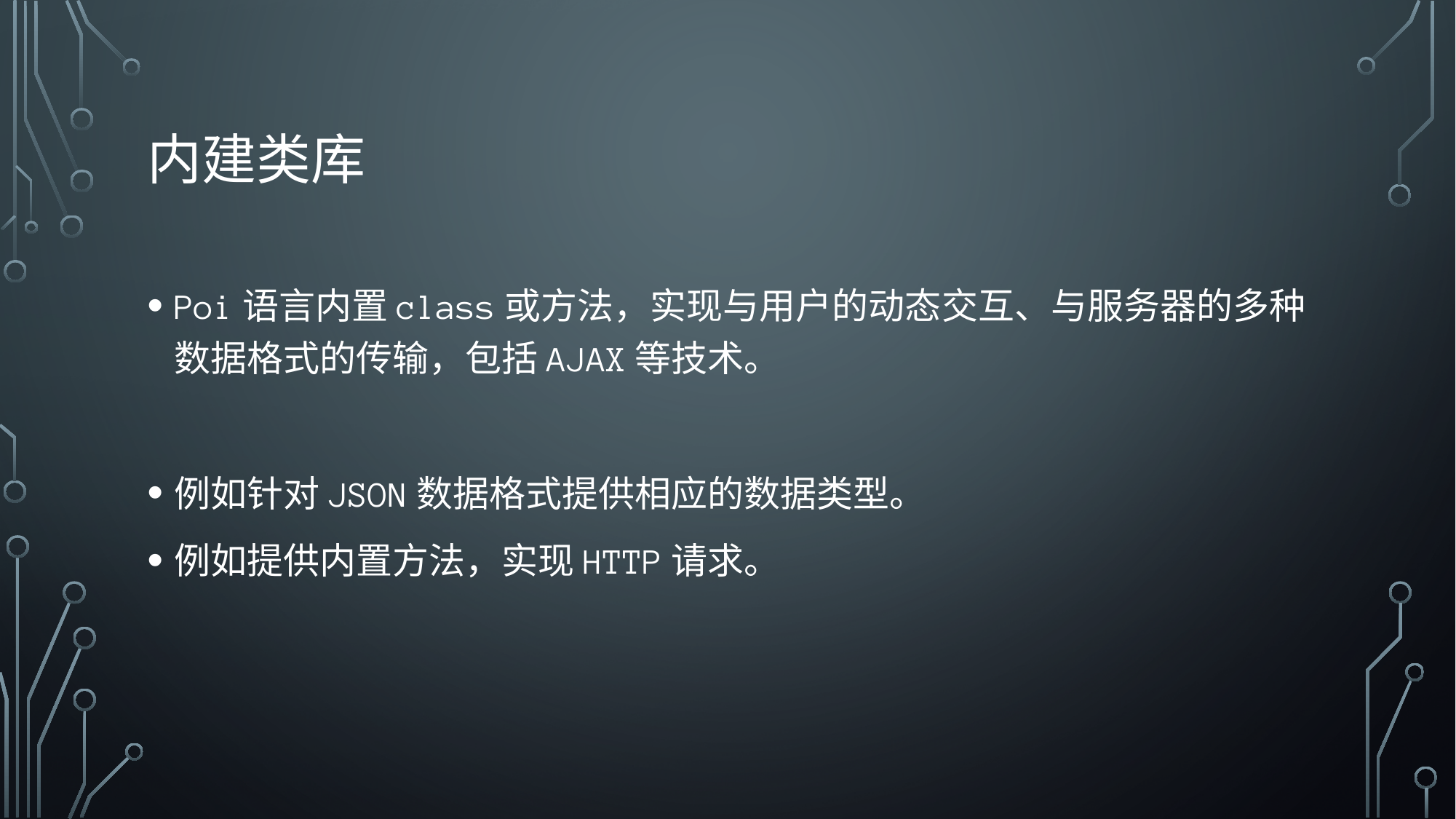

# 内建类库
Poi语言内置class或方法，实现与用户的动态交互、与服务器的多种数据格式的传输，包括AJAX等技术。

例如针对JSON数据格式提供相应的数据类型。
例如提供内置方法，实现HTTP请求。